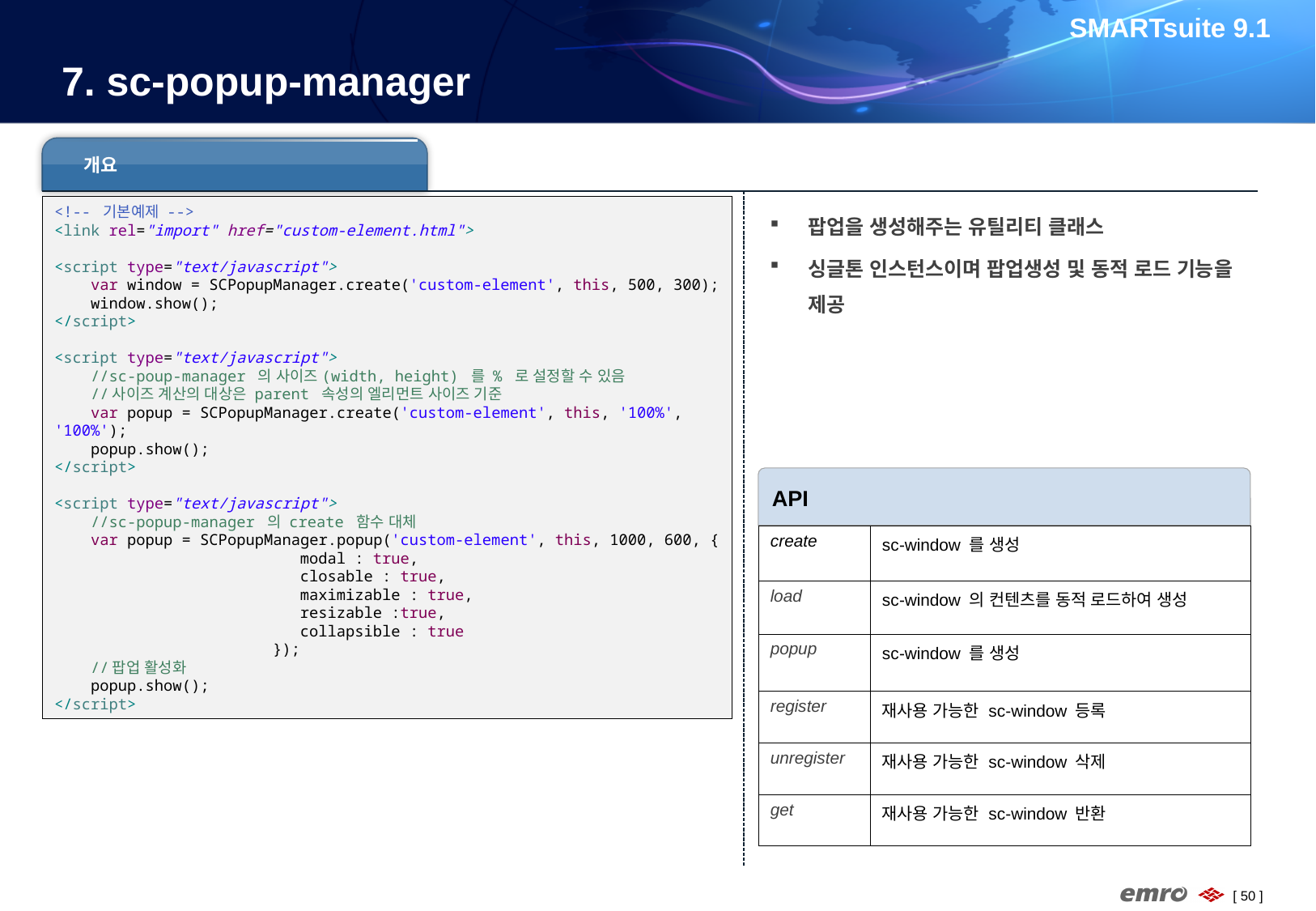

SMARTsuite 9.1
# 7. sc-popup-manager

개요
<!-- 기본예제 -->
<link rel="import" href="custom-element.html">

<script type="text/javascript">
    var window = SCPopupManager.create('custom-element', this, 500, 300);
    window.show();
</script>

<script type="text/javascript">
    //sc-poup-manager 의 사이즈(width, height) 를 % 로 설정할 수 있음
    //사이즈 계산의 대상은 parent 속성의 엘리먼트 사이즈 기준
    var popup = SCPopupManager.create('custom-element', this, '100%', '100%');
    popup.show();
</script>

<script type="text/javascript">
    //sc-popup-manager 의 create 함수 대체
    var popup = SCPopupManager.popup('custom-element', this, 1000, 600, {
                           modal : true,
                           closable : true,
                           maximizable : true,
                           resizable :true,
                           collapsible : true
                        });
    //팝업 활성화
    popup.show();
</script>
팝업을 생성해주는 유틸리티 클래스
싱글톤 인스턴스이며 팝업생성 및 동적 로드 기능을 제공
API
| create | sc-window 를 생성 |
| --- | --- |
| load | sc-window 의 컨텐츠를 동적 로드하여 생성 |
| popup | sc-window 를 생성 |
| register | 재사용 가능한 sc-window 등록 |
| unregister | 재사용 가능한 sc-window 삭제 |
| get | 재사용 가능한 sc-window 반환 |